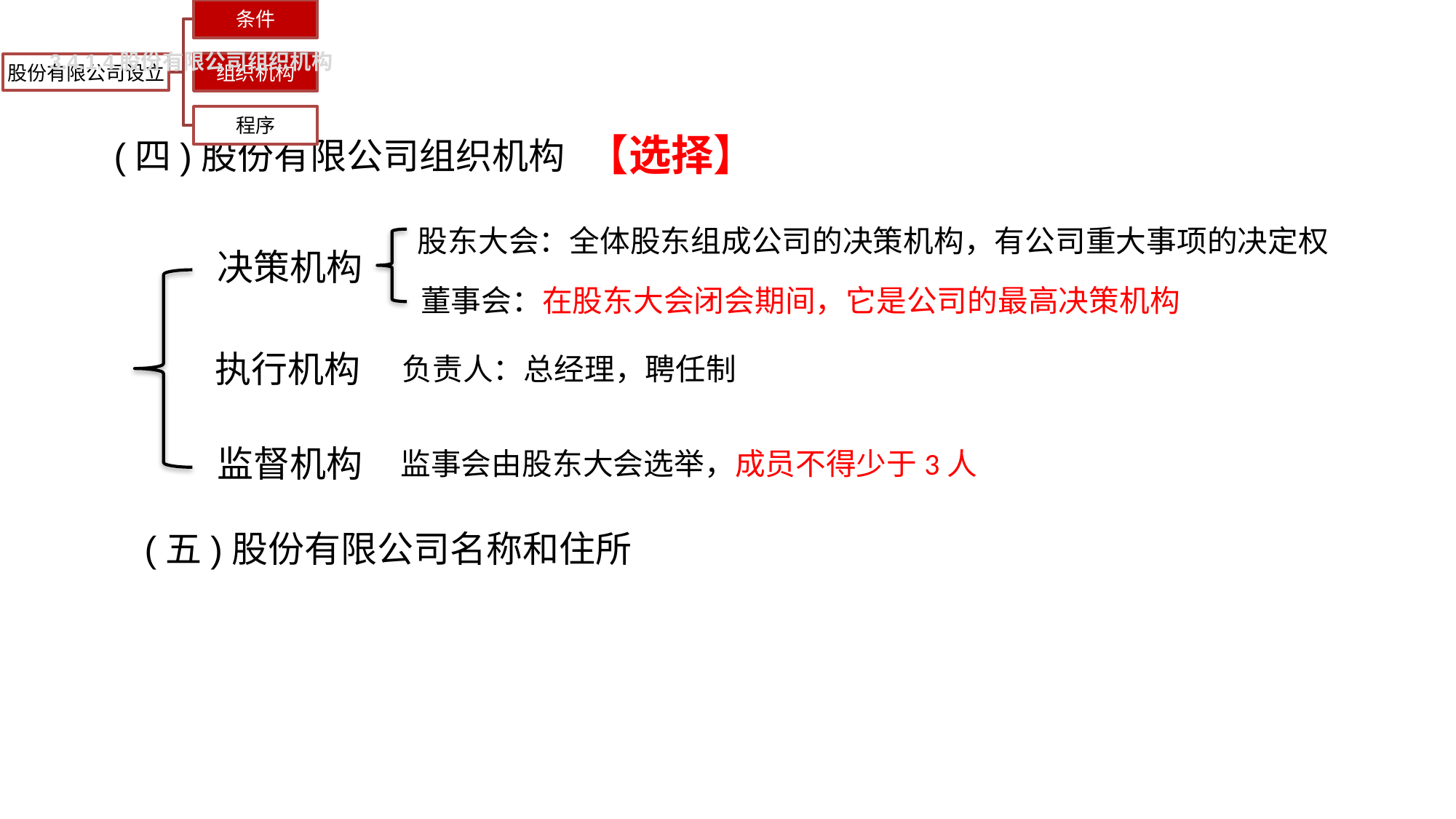

股份有限公司设立
条件
组织机构
程序
3.4.1.4股份有限公司组织机构
(四)股份有限公司组织机构

   (五)股份有限公司名称和住所
【选择】
股东大会：全体股东组成公司的决策机构，有公司重大事项的决定权

决策机构

董事会：在股东大会闭会期间，它是公司的最高决策机构
执行机构
负责人：总经理，聘任制
监督机构
监事会由股东大会选举，成员不得少于3人